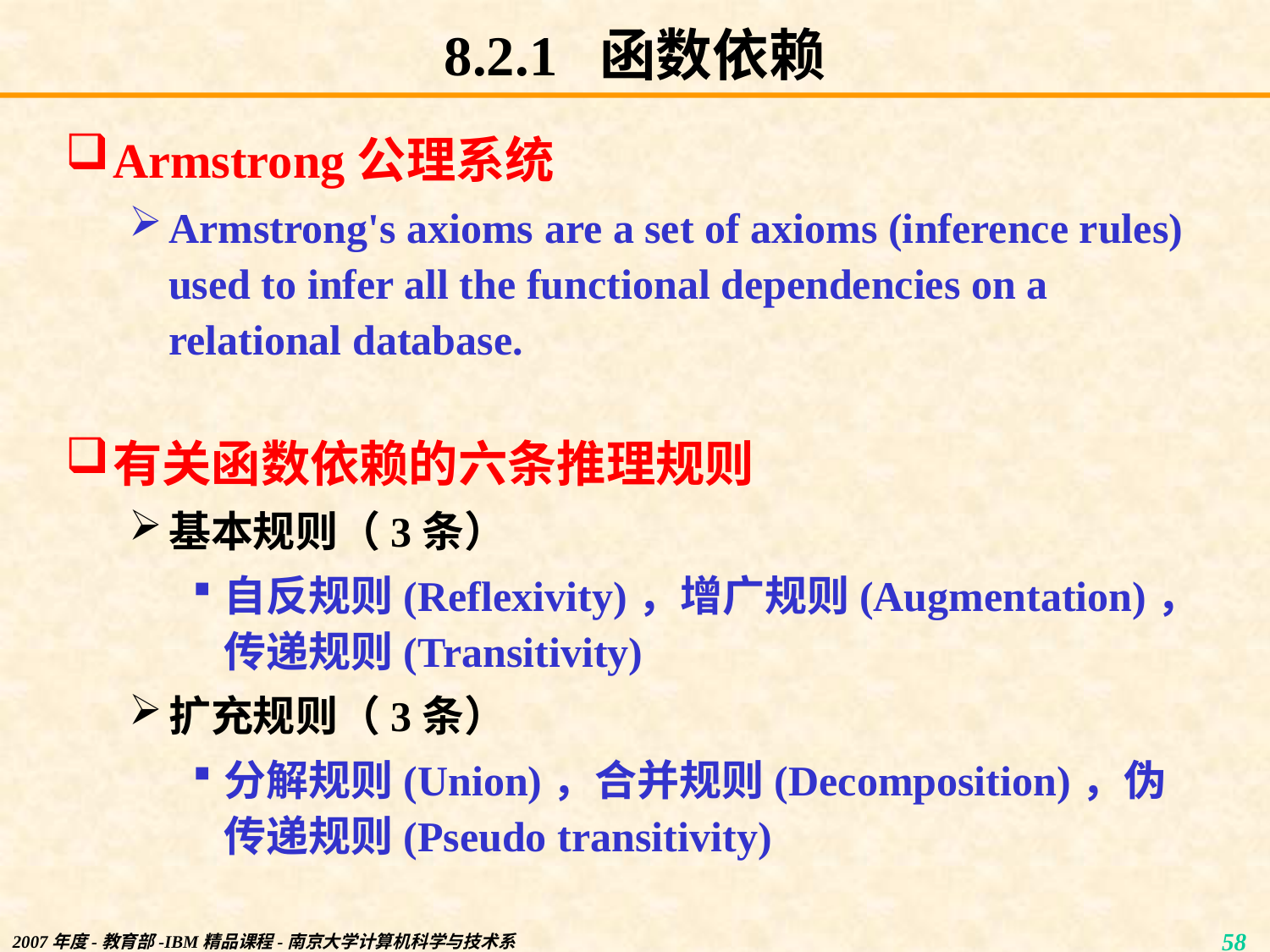

# 8.2.1  函数依赖
Armstrong公理系统
Armstrong's axioms are a set of axioms (inference rules) used to infer all the functional dependencies on a relational database.

有关函数依赖的六条推理规则
基本规则（3条）
自反规则(Reflexivity)，增广规则(Augmentation)，传递规则(Transitivity)
扩充规则（3条）
分解规则(Union)，合并规则(Decomposition)，伪传递规则(Pseudo transitivity)
58
2007年度-教育部-IBM精品课程-南京大学计算机科学与技术系